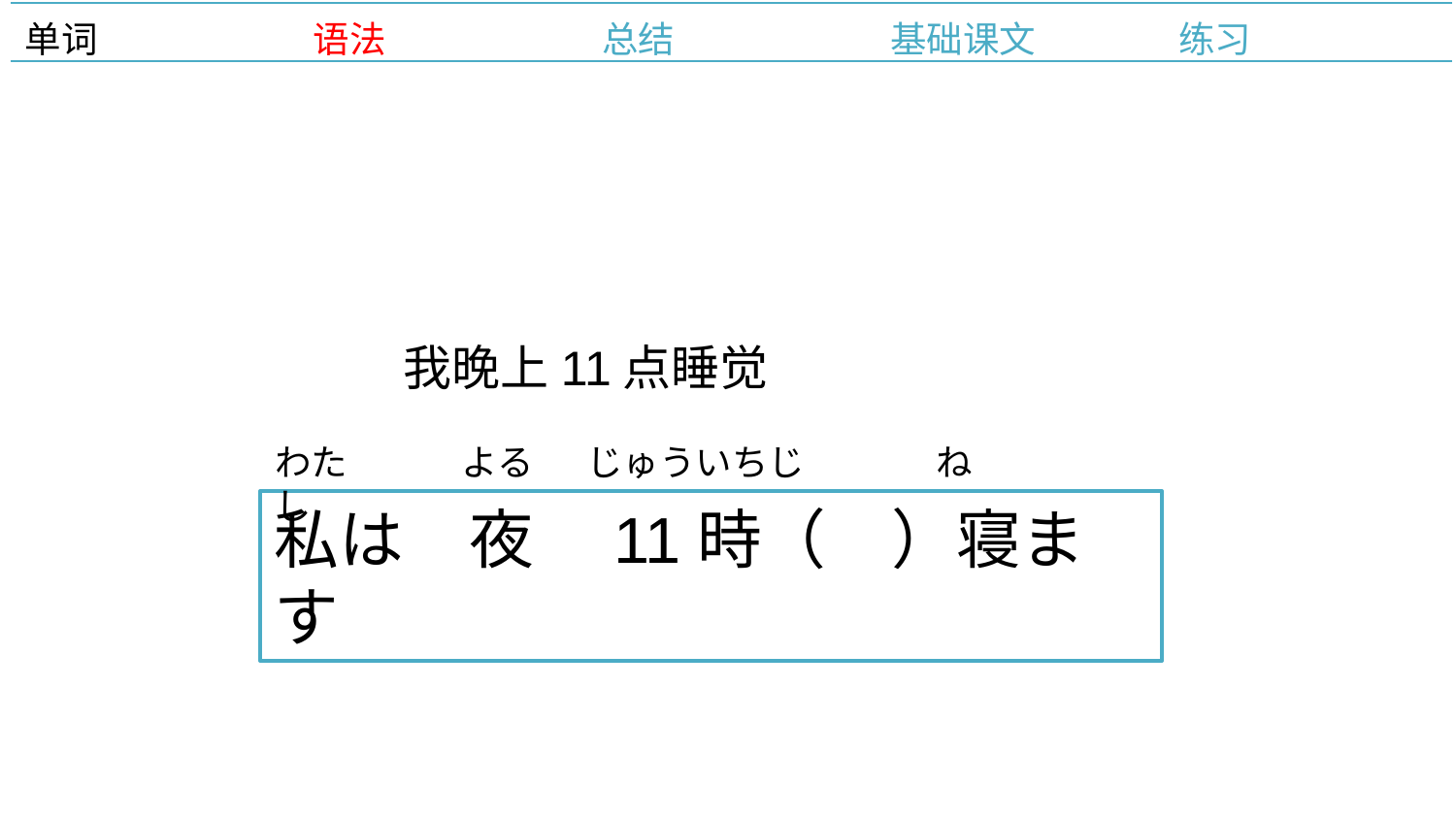

| 单词 | 语法 | 总结 | 基础课文 | 练习 |
| --- | --- | --- | --- | --- |
我晚上11点睡觉
わたし
よる
じゅういちじ
ね
私は　夜　11時（　）寝ます